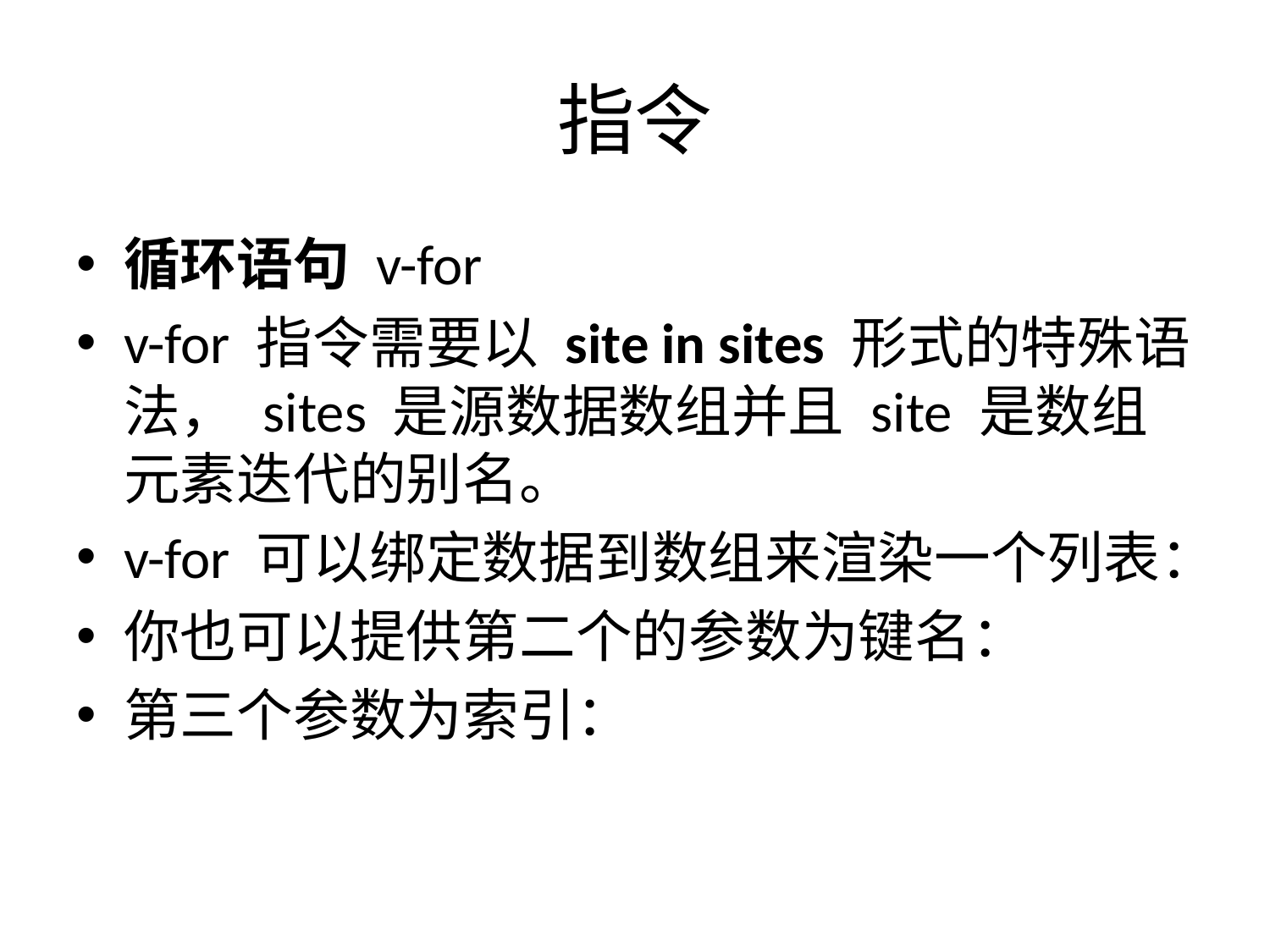

# 指令
循环语句 v-for
v-for 指令需要以 site in sites 形式的特殊语法， sites 是源数据数组并且 site 是数组元素迭代的别名。
v-for 可以绑定数据到数组来渲染一个列表：
你也可以提供第二个的参数为键名：
第三个参数为索引：